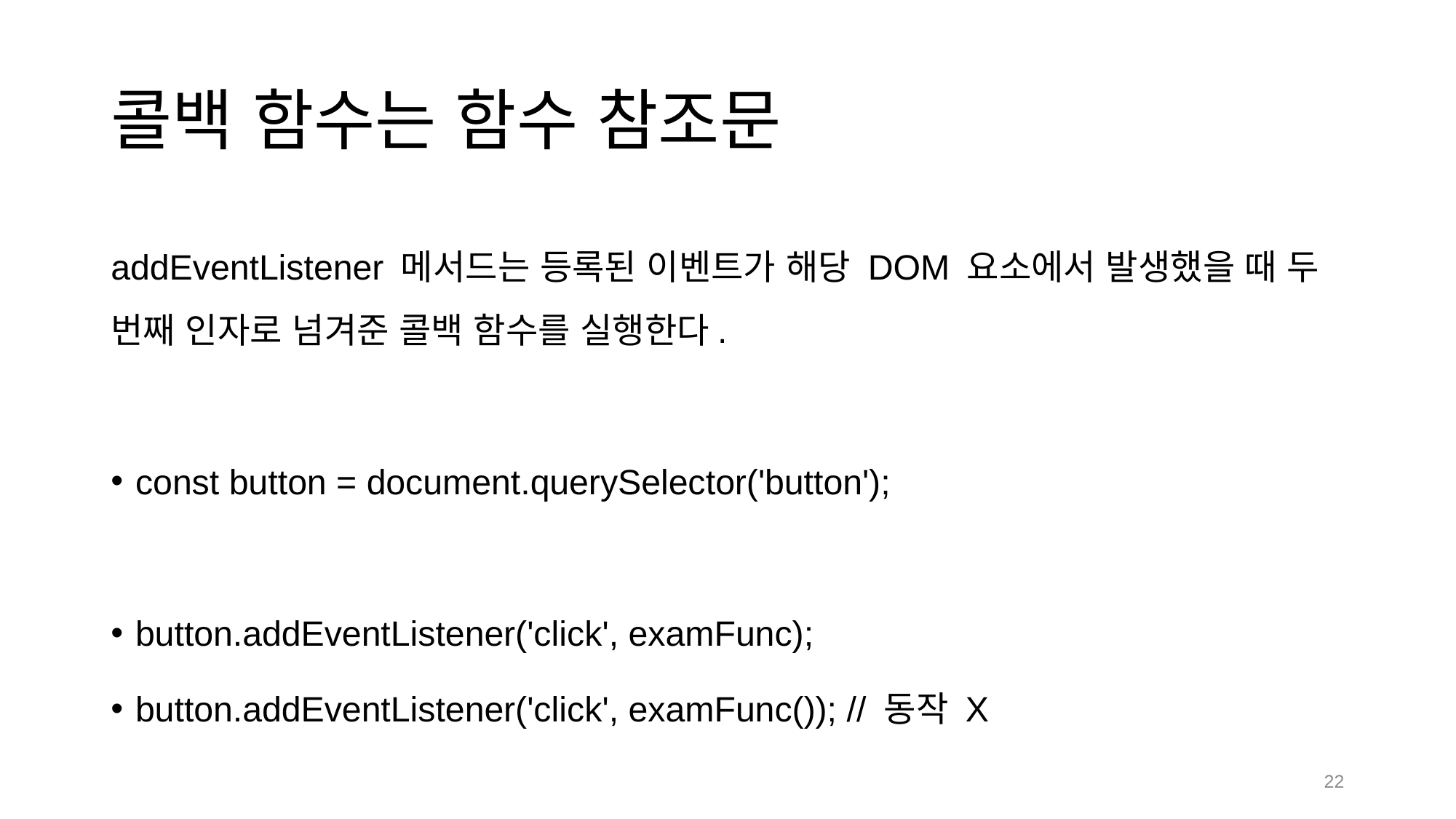

# 콜백 함수는 함수 참조문
addEventListener 메서드는 등록된 이벤트가 해당 DOM 요소에서 발생했을 때 두 번째 인자로 넘겨준 콜백 함수를 실행한다.

const button = document.querySelector('button');

button.addEventListener('click', examFunc);
button.addEventListener('click', examFunc()); // 동작 X
22